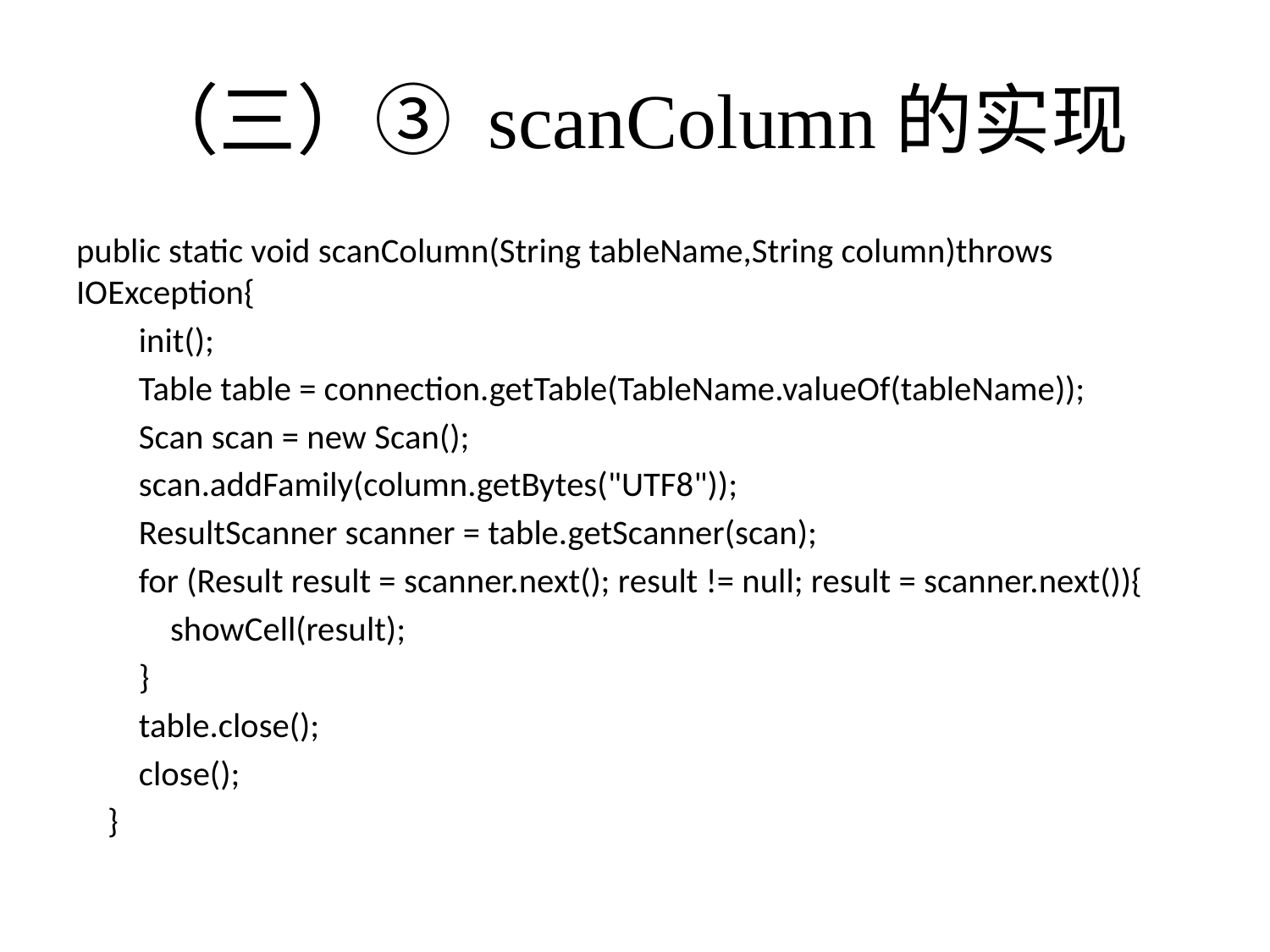

# （三）③ scanColumn的实现
public static void scanColumn(String tableName,String column)throws  IOException{
        init();
        Table table = connection.getTable(TableName.valueOf(tableName));
        Scan scan = new Scan();
        scan.addFamily(column.getBytes("UTF8"));
        ResultScanner scanner = table.getScanner(scan);
        for (Result result = scanner.next(); result != null; result = scanner.next()){
            showCell(result);
        }
        table.close();
        close();
    }